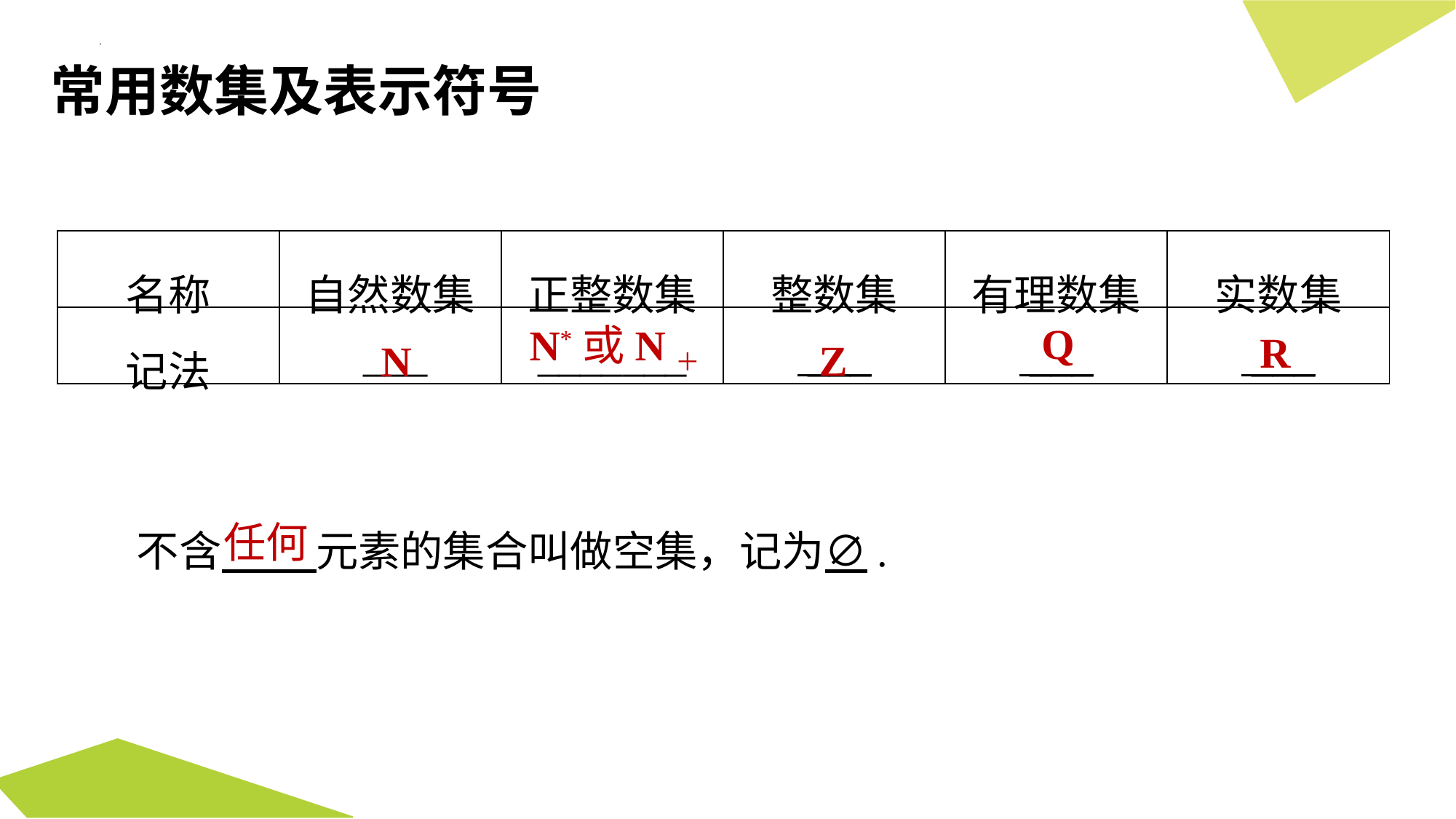

常用数集及表示符号

| 名称 | 自然数集 | 正整数集 | 整数集 | 有理数集 | 实数集 |
| --- | --- | --- | --- | --- | --- |
| 记法 | \_\_\_ | \_\_\_\_\_\_\_ | \_\_\_ | \_\_\_ | \_\_\_ |
Z
N
Q
N*或N＋
R
不含          元素的集合叫做空集，记为∅.

任何